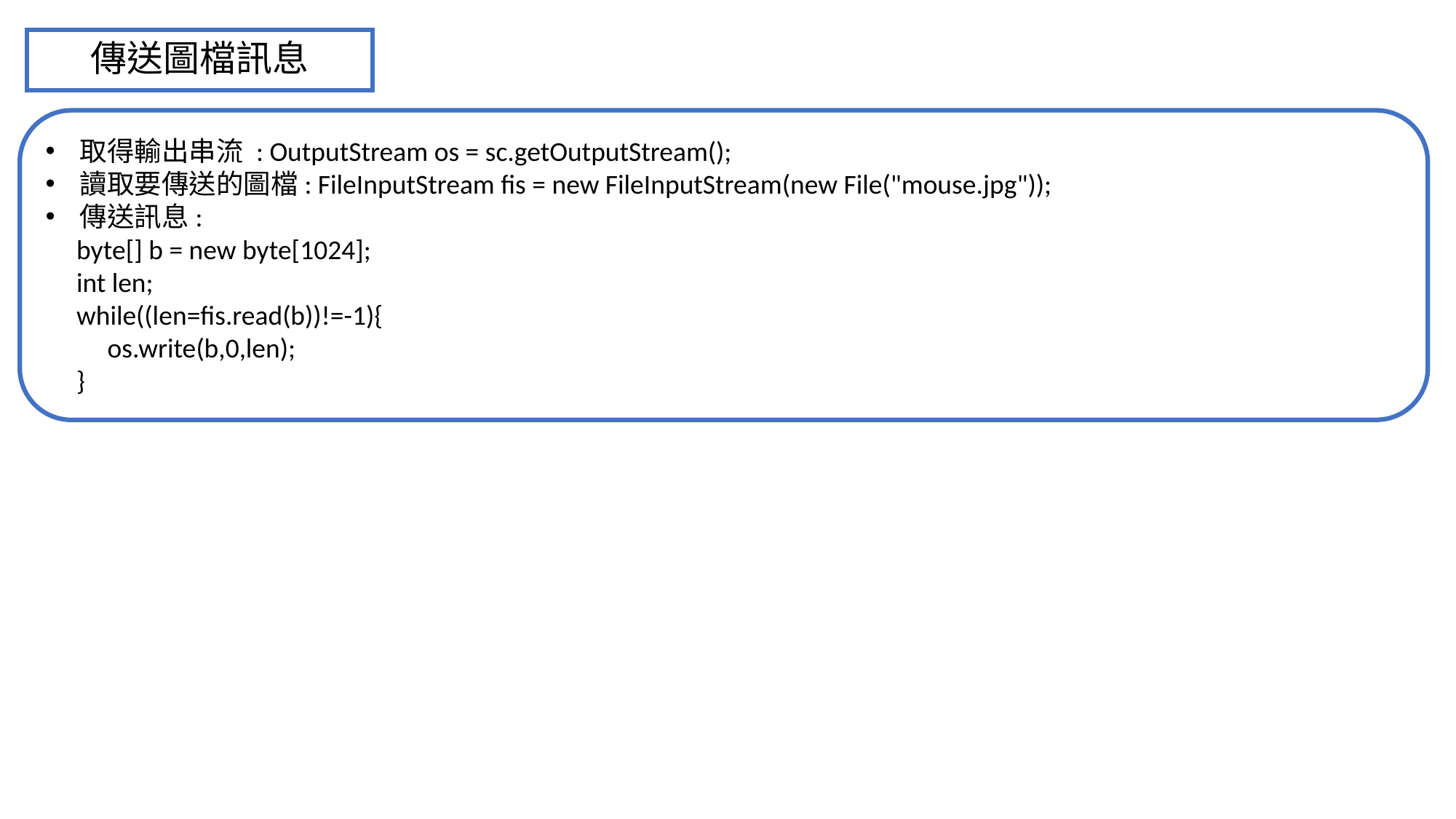

# 傳送圖檔訊息
取得輸出串流 : OutputStream os = sc.getOutputStream();
讀取要傳送的圖檔: FileInputStream fis = new FileInputStream(new File("mouse.jpg"));
傳送訊息:
     byte[] b = new byte[1024];
     int len;
     while((len=fis.read(b))!=-1){
          os.write(b,0,len);
     }